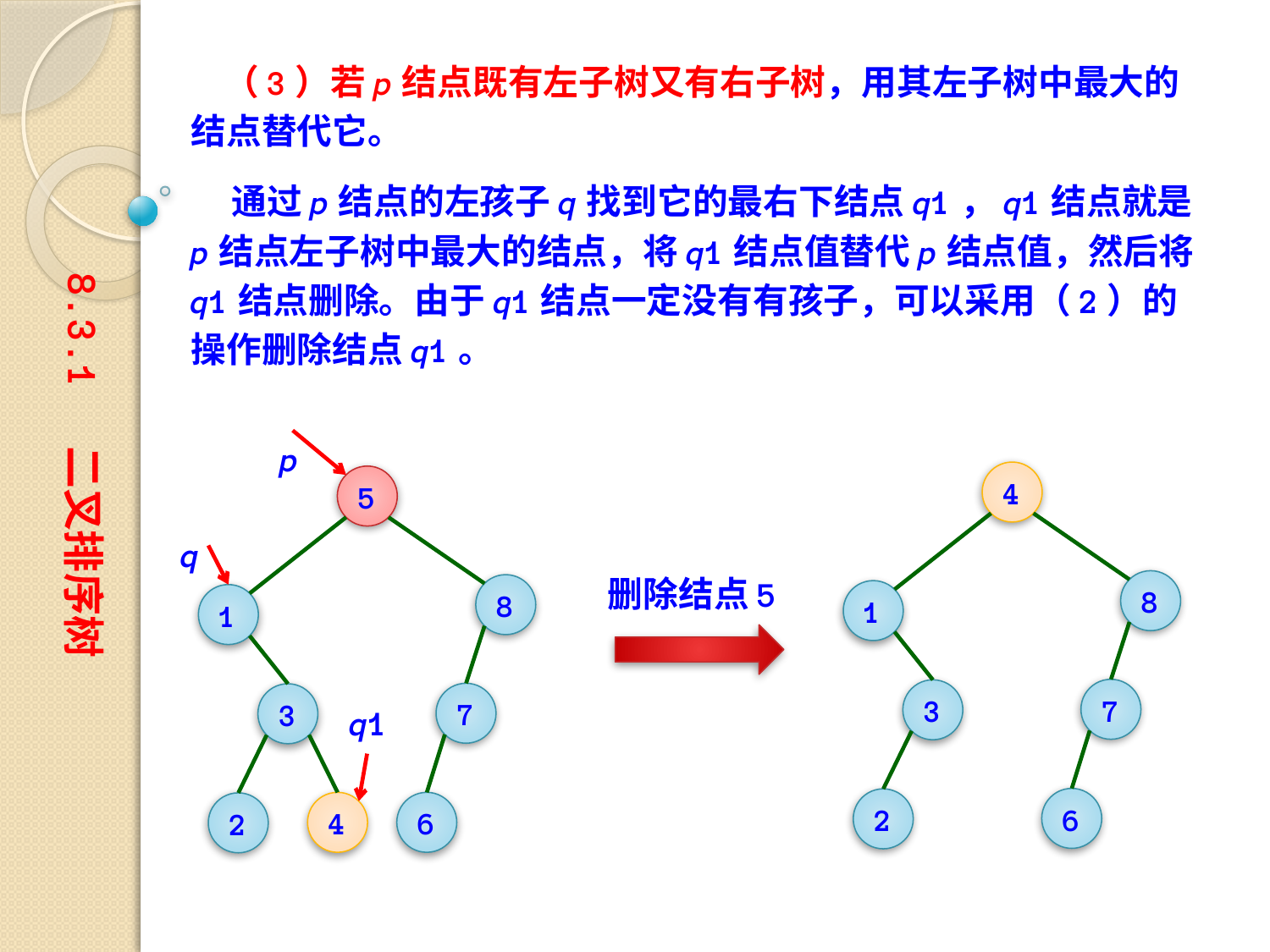

（3）若p结点既有左子树又有右子树，用其左子树中最大的结点替代它。
    通过p结点的左孩子q找到它的最右下结点q1，q1结点就是p结点左子树中最大的结点，将q1结点值替代p结点值，然后将q1结点删除。由于q1结点一定没有有孩子，可以采用（2）的操作删除结点q1。
8.3.1  二叉排序树

p
5
q
8
1
7
3
q1
4
6
2
4
8
1
7
3
6
2
删除结点5